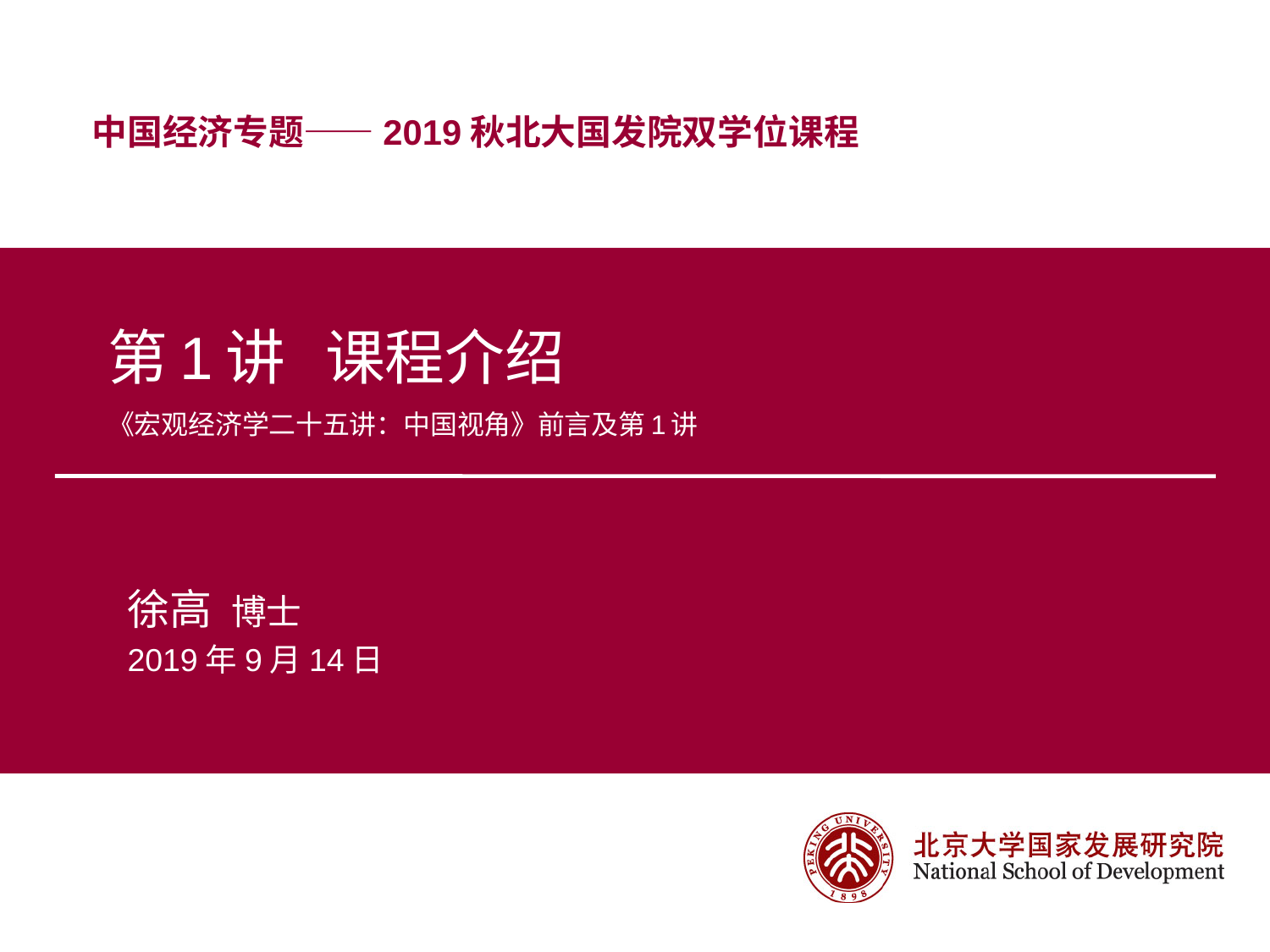

# 第1讲   课程介绍 《宏观经济学二十五讲：中国视角》前言及第1讲

徐高  博士
2019年9月14日